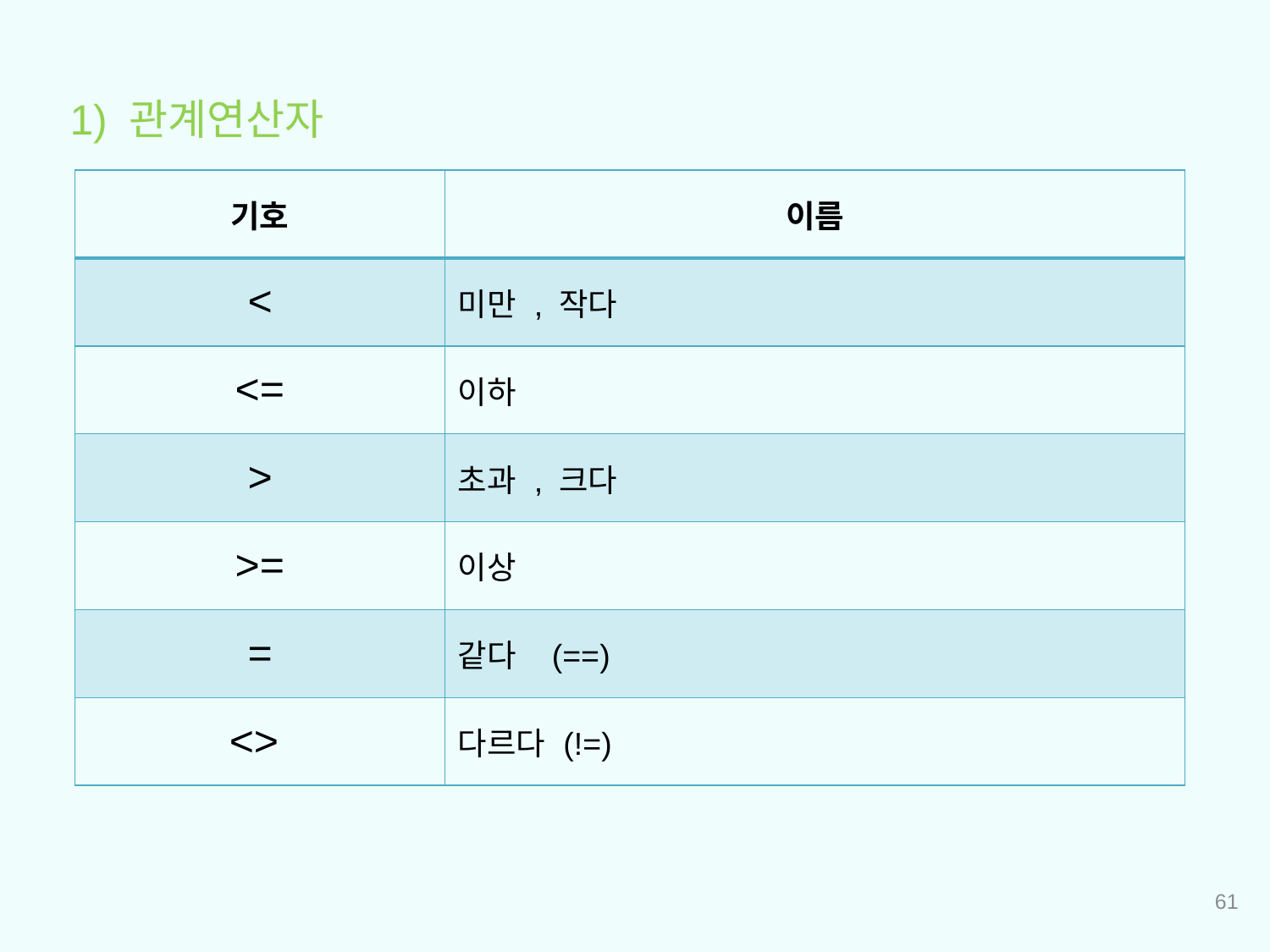

1) 관계연산자
| 기호 | 이름 |
| --- | --- |
| < | 미만 , 작다 |
| <= | 이하 |
| > | 초과 , 크다 |
| >= | 이상 |
| = | 같다 (==) |
| <> | 다르다 (!=) |
61